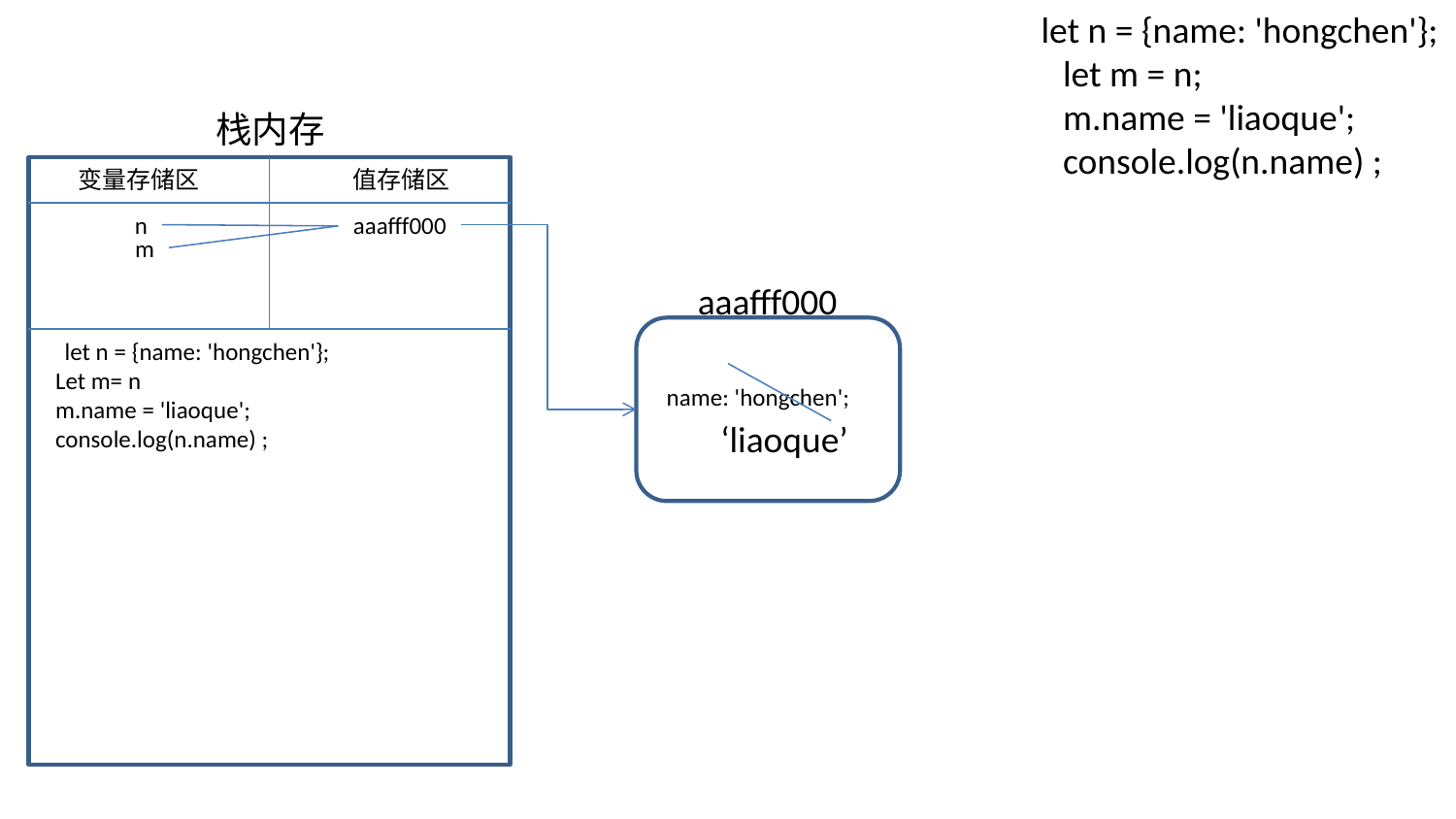

let n = {name: 'hongchen'};
    let m = n;
    m.name = 'liaoque';
    console.log(n.name) ;

栈内存

变量存储区
值存储区
n
aaafff000
m
aaafff000

  let n = {name: 'hongchen'};
Let m= n
m.name = 'liaoque';
console.log(n.name) ;

name: 'hongchen';
‘liaoque’